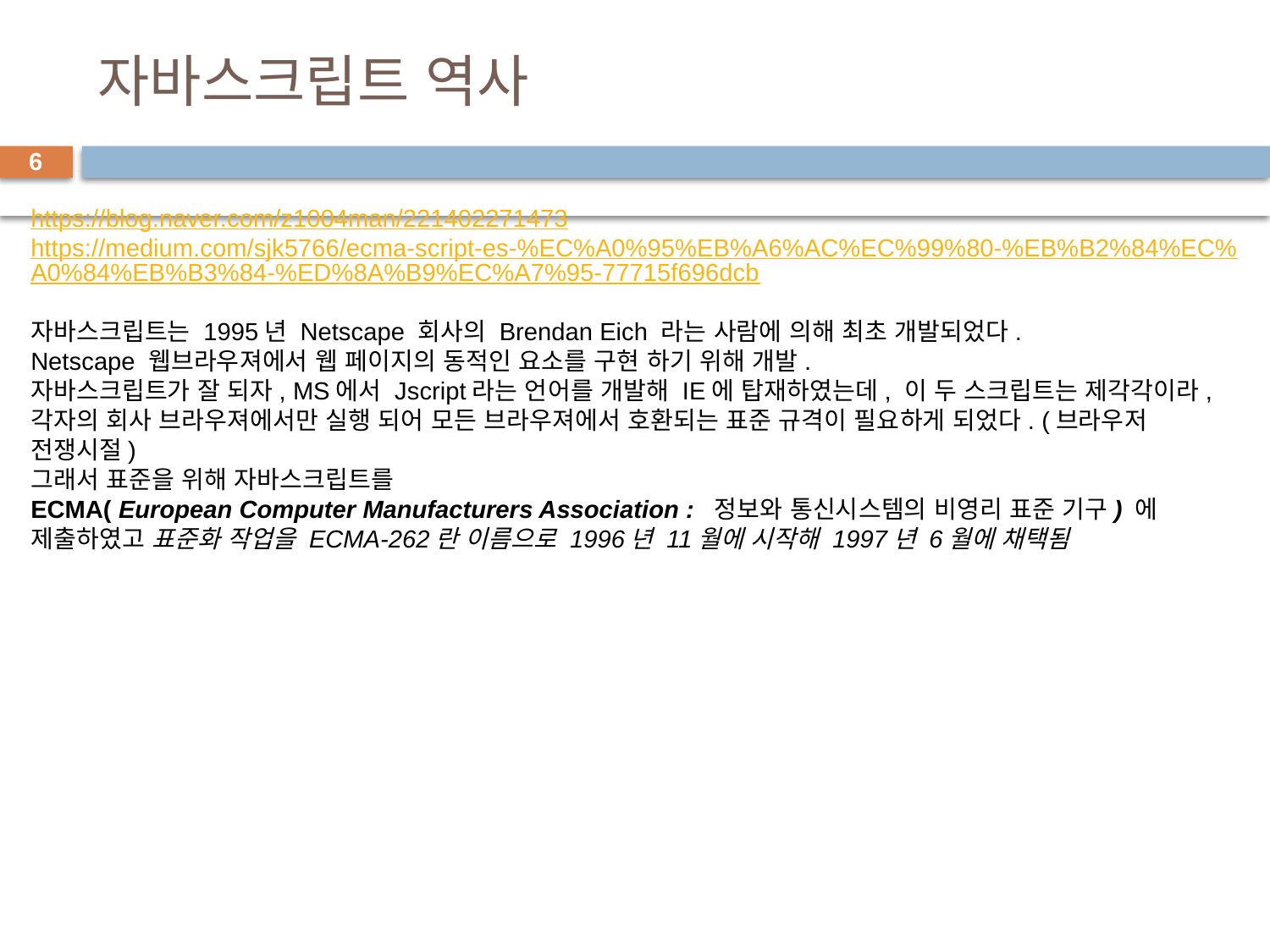

# 자바스크립트 역사
6
https://blog.naver.com/z1004man/221402271473
https://medium.com/sjk5766/ecma-script-es-%EC%A0%95%EB%A6%AC%EC%99%80-%EB%B2%84%EC%A0%84%EB%B3%84-%ED%8A%B9%EC%A7%95-77715f696dcb

자바스크립트는 1995년 Netscape 회사의 Brendan Eich 라는 사람에 의해 최초 개발되었다.
Netscape 웹브라우져에서 웹 페이지의 동적인 요소를 구현 하기 위해 개발.
자바스크립트가 잘 되자, MS에서 Jscript라는 언어를 개발해 IE에 탑재하였는데, 이 두 스크립트는 제각각이라, 각자의 회사 브라우져에서만 실행 되어 모든 브라우져에서 호환되는 표준 규격이 필요하게 되었다. (브라우저 전쟁시절)
그래서 표준을 위해 자바스크립트를 
ECMA( European Computer Manufacturers Association :  정보와 통신시스템의 비영리 표준 기구) 에 제출하였고 표준화 작업을 ECMA-262란 이름으로 1996년 11월에 시작해 1997년 6월에 채택됨